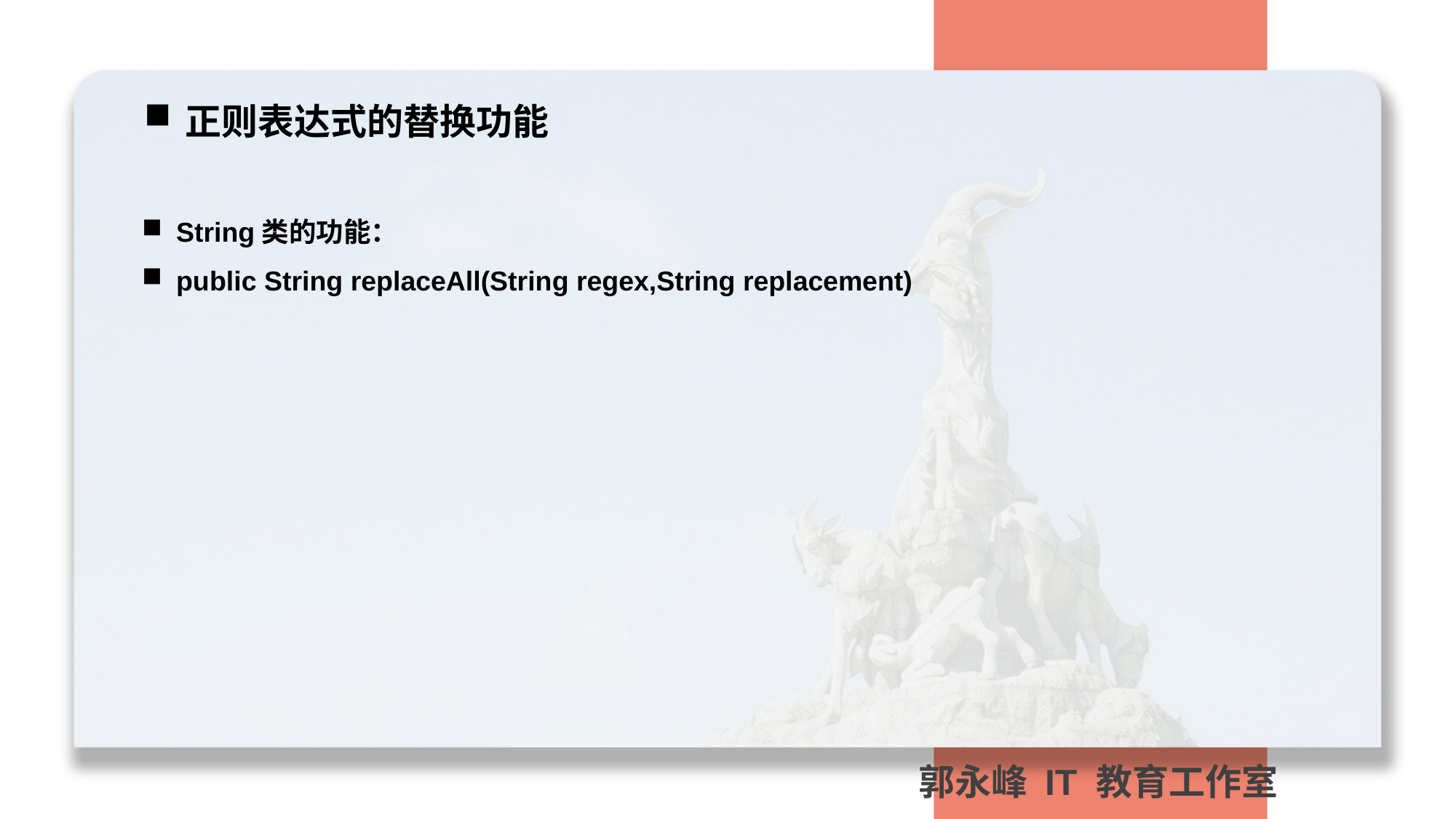

正则表达式的替换功能
String类的功能：
public String replaceAll(String regex,String replacement)